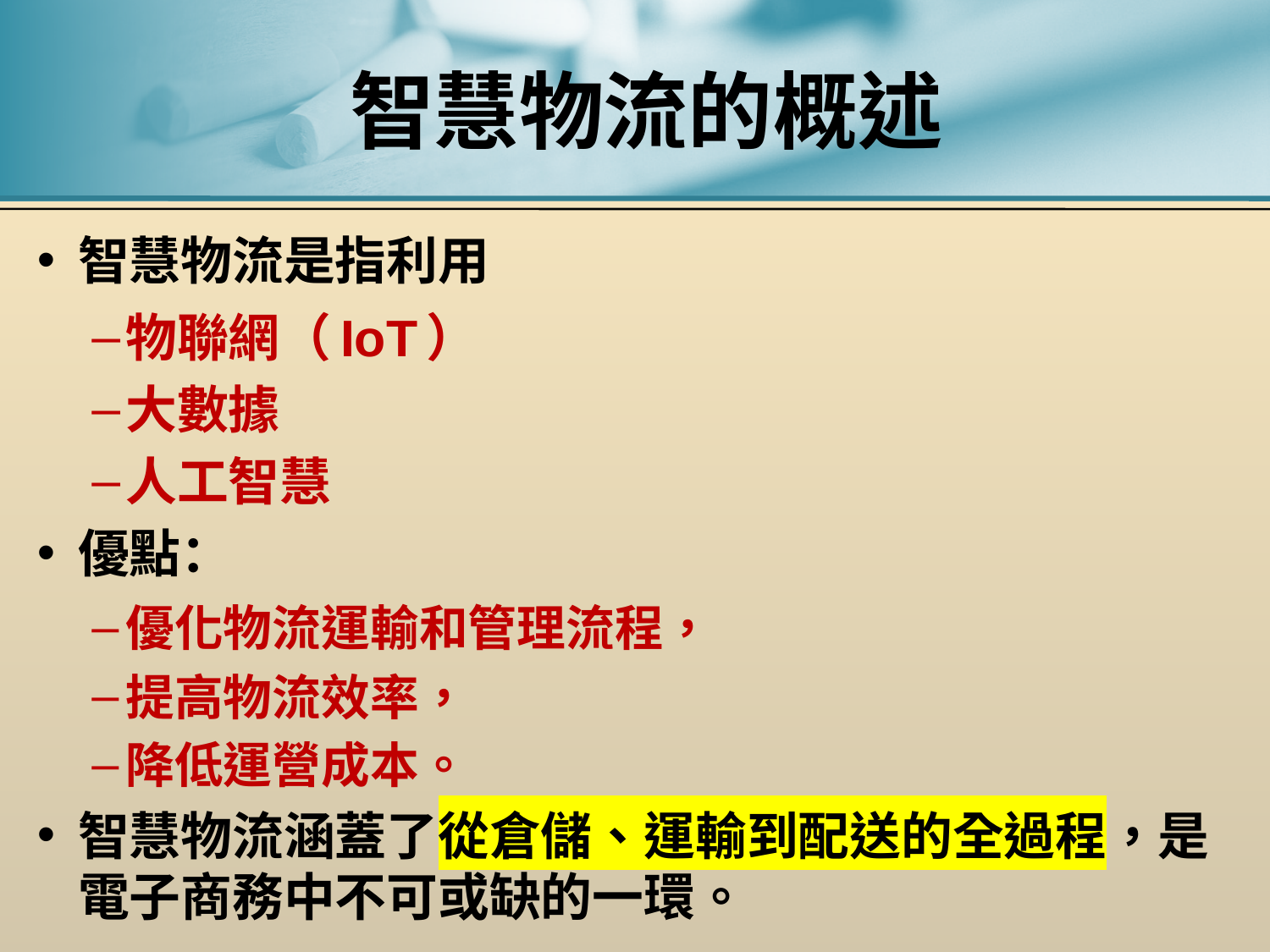

# 智慧物流的概述
智慧物流是指利用
物聯網（IoT）
大數據
人工智慧
優點：
優化物流運輸和管理流程，
提高物流效率，
降低運營成本。
智慧物流涵蓋了從倉儲、運輸到配送的全過程，是電子商務中不可或缺的一環。